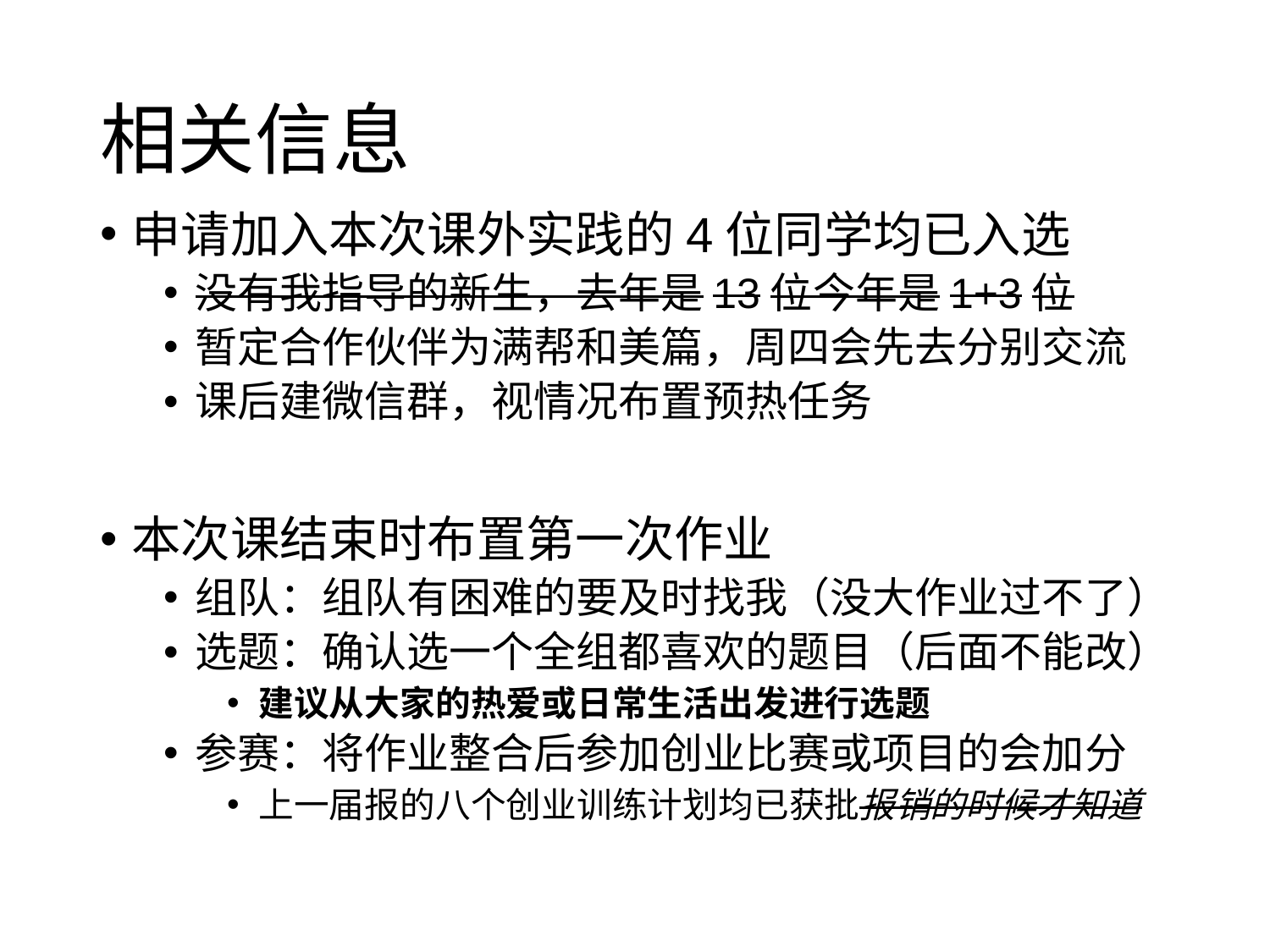

# 相关信息
申请加入本次课外实践的4位同学均已入选
没有我指导的新生，去年是13位今年是1+3位
暂定合作伙伴为满帮和美篇，周四会先去分别交流
课后建微信群，视情况布置预热任务

本次课结束时布置第一次作业
组队：组队有困难的要及时找我（没大作业过不了）
选题：确认选一个全组都喜欢的题目（后面不能改）
建议从大家的热爱或日常生活出发进行选题
参赛：将作业整合后参加创业比赛或项目的会加分
上一届报的八个创业训练计划均已获批报销的时候才知道